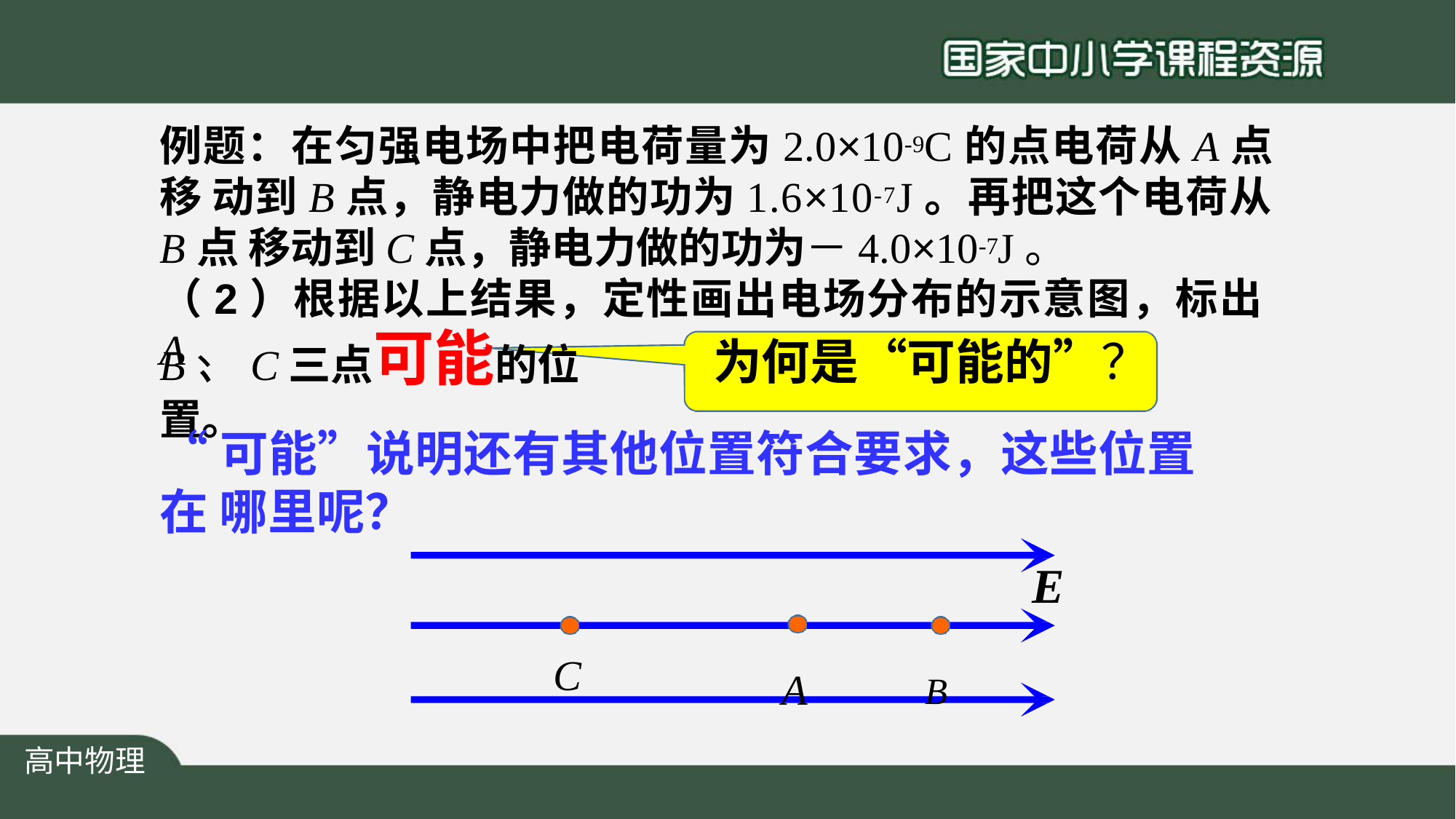

例题：在匀强电场中把电荷量为2.0×10-9C的点电荷从A点移 动到B点，静电力做的功为1.6×10-7J。再把这个电荷从B点 移动到C点，静电力做的功为－4.0×10-7J。
（2）根据以上结果，定性画出电场分布的示意图，标出A、
B、C三点可能的位置。
为何是“可能的”？

“可能”说明还有其他位置符合要求，这些位置在 哪里呢？
E

A	B
C

高中物理